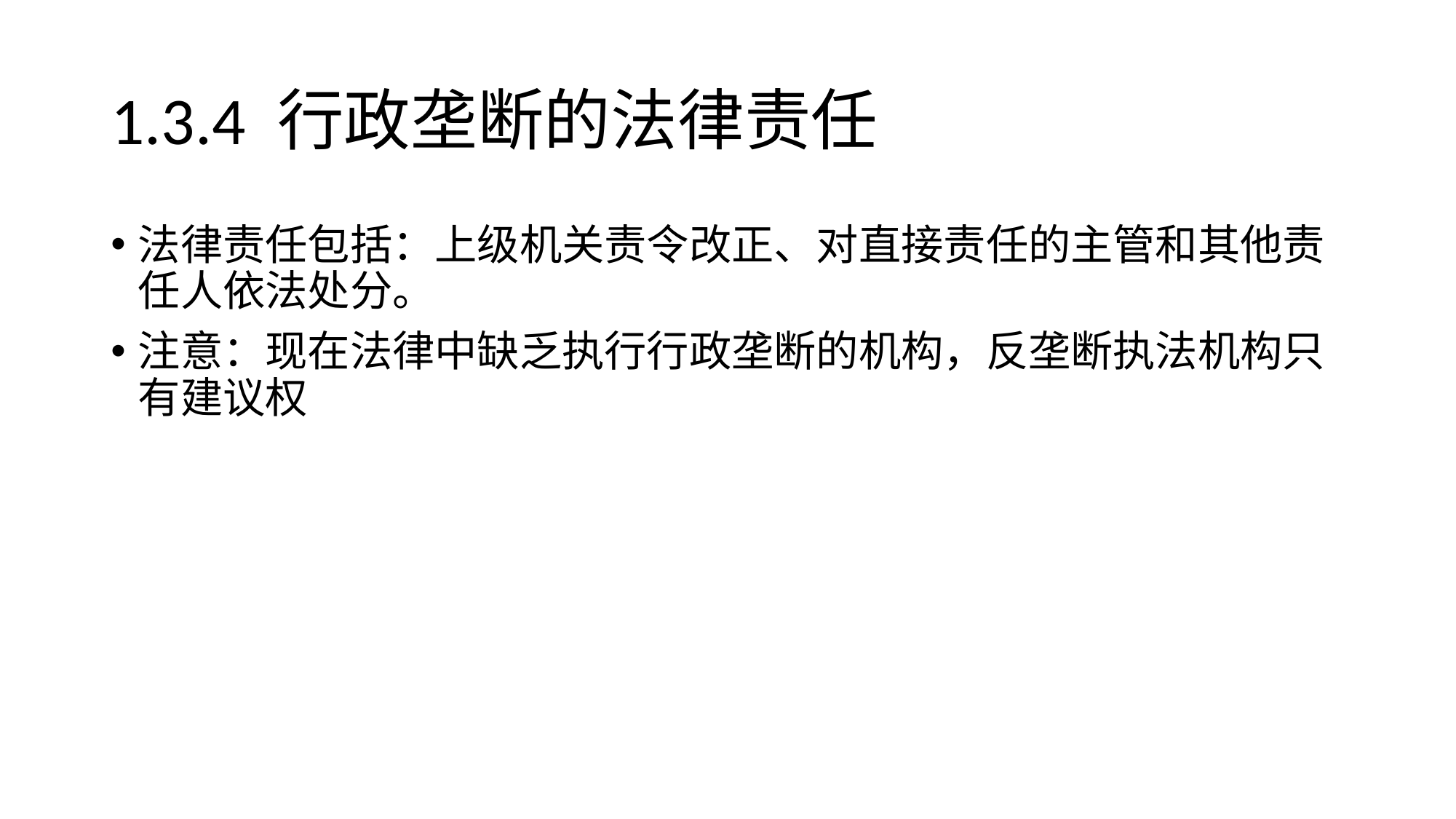

# 1.3.4 行政垄断的法律责任
法律责任包括：上级机关责令改正、对直接责任的主管和其他责任人依法处分。
注意：现在法律中缺乏执行行政垄断的机构，反垄断执法机构只有建议权